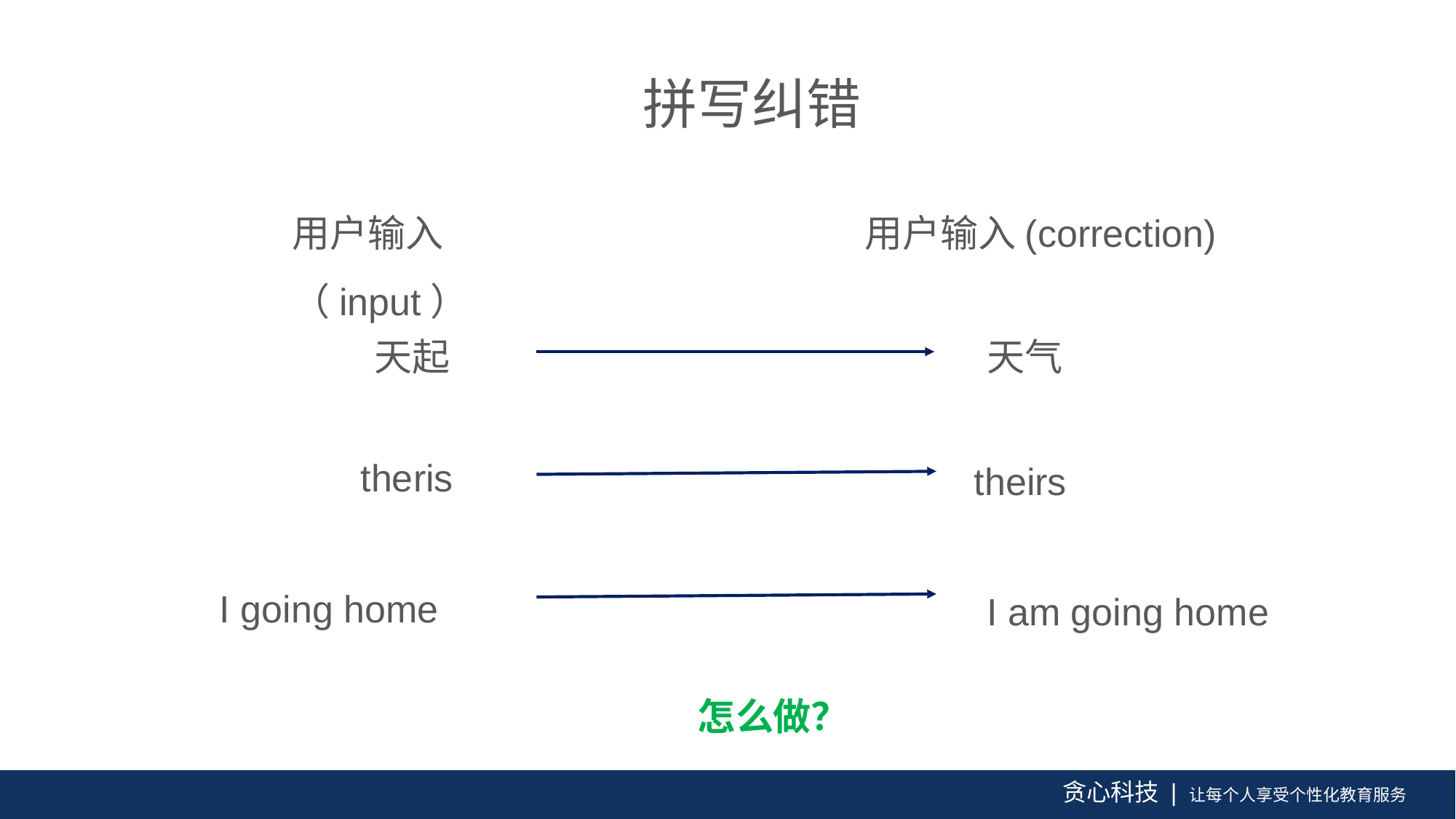

拼写纠错
用户输入（input）
用户输入(correction)
天起
天气
theris
theirs
I going home
I am going home
怎么做？